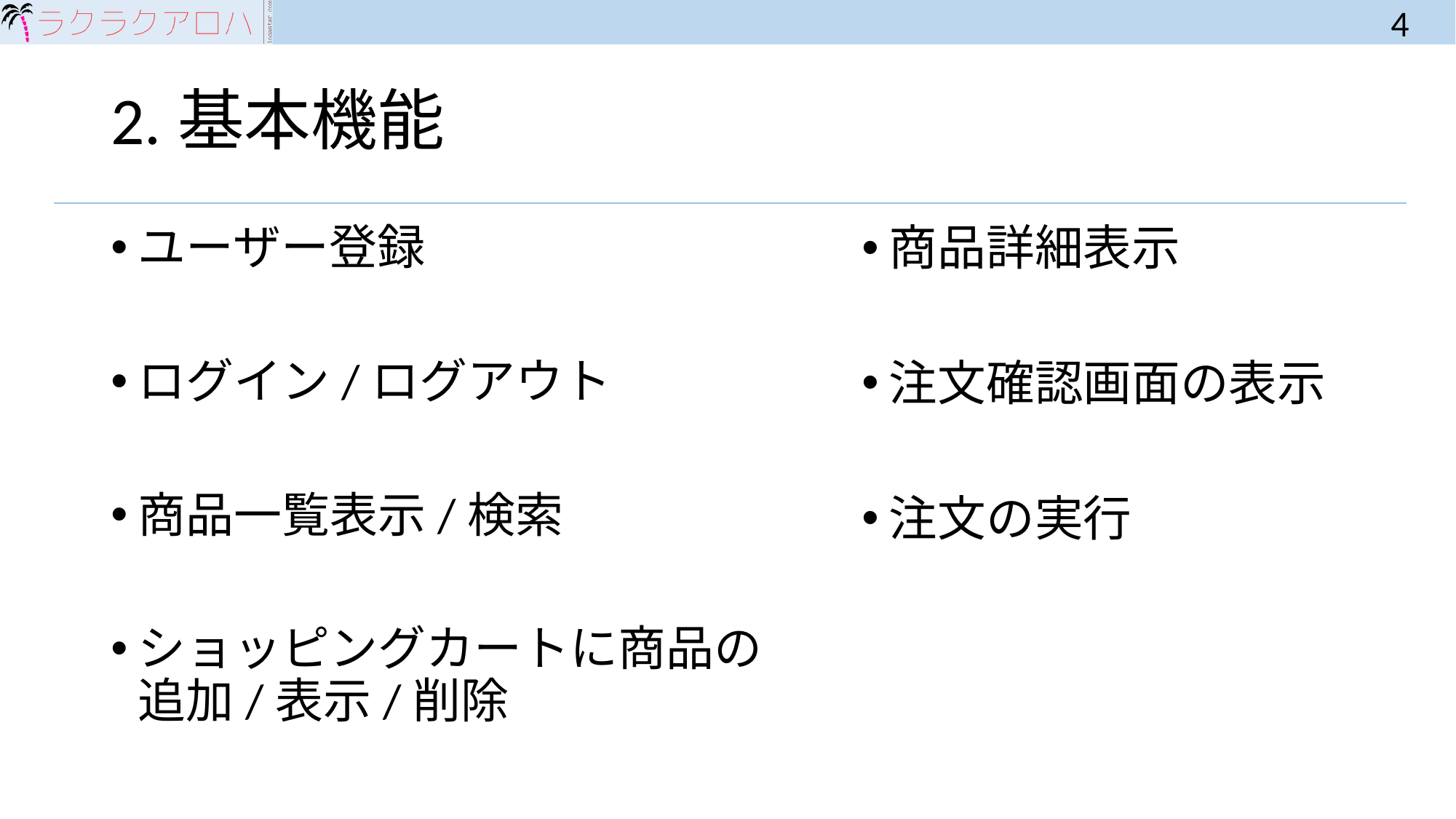

4
# 2.基本機能
ユーザー登録

ログイン/ログアウト

商品一覧表示/検索

ショッピングカートに商品の追加/表示/削除

商品詳細表示

注文確認画面の表示

注文の実行